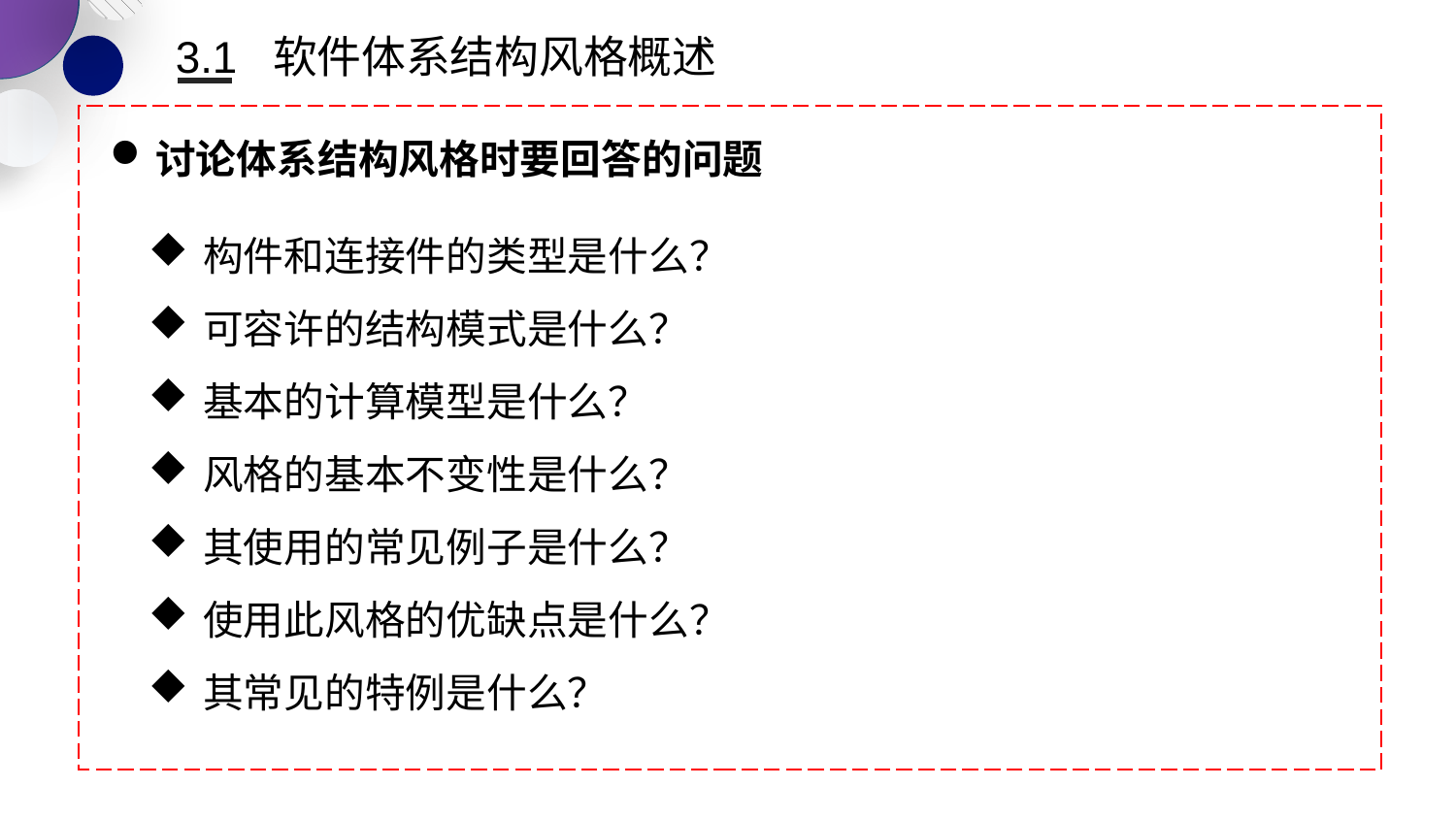

3.1  软件体系结构风格概述

讨论体系结构风格时要回答的问题
构件和连接件的类型是什么？
可容许的结构模式是什么？
基本的计算模型是什么？
风格的基本不变性是什么？
其使用的常见例子是什么？
使用此风格的优缺点是什么？
其常见的特例是什么？